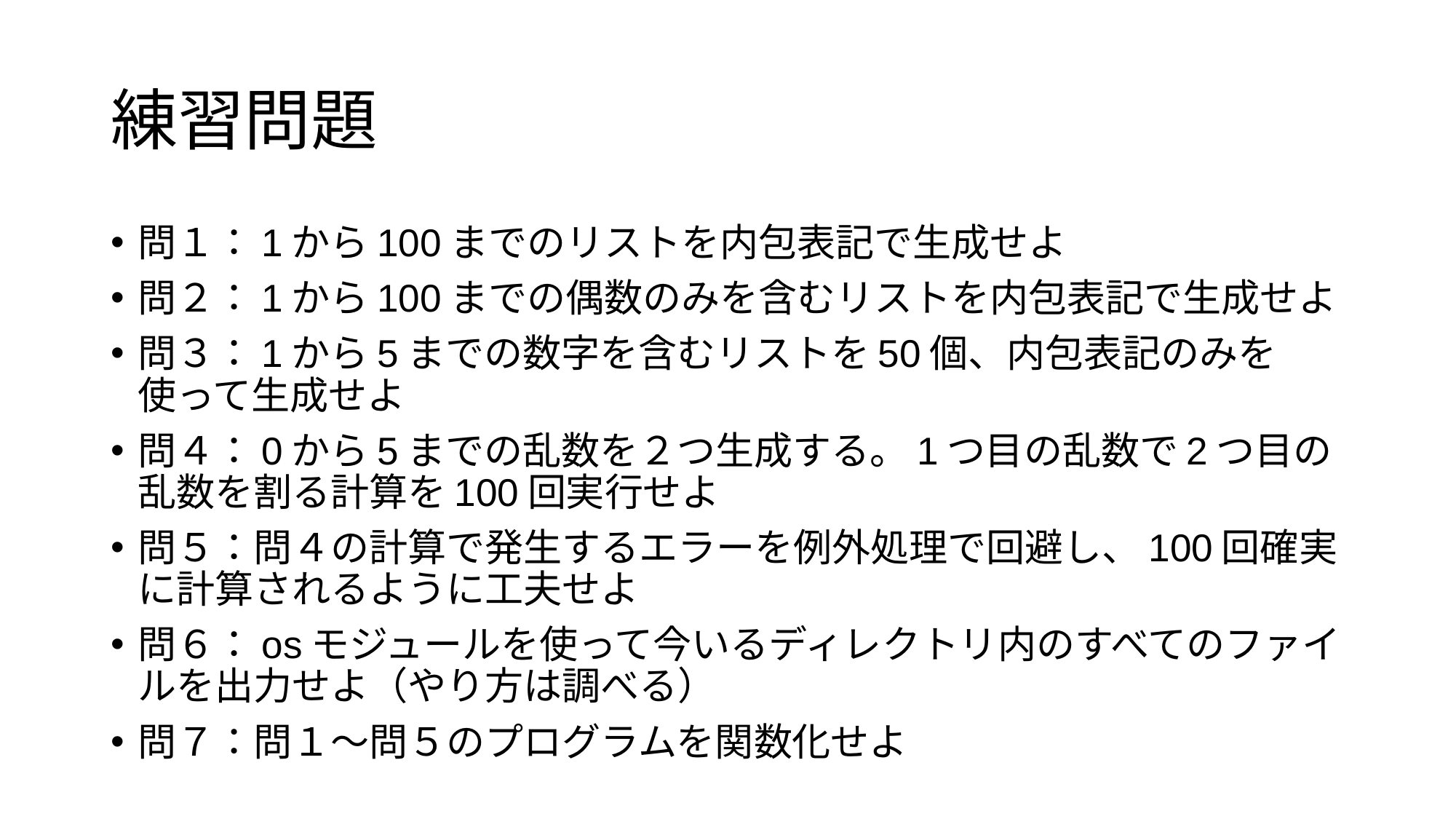

# 練習問題
問１：1から100までのリストを内包表記で生成せよ
問２：1から100までの偶数のみを含むリストを内包表記で生成せよ
問３：1から5までの数字を含むリストを50個、内包表記のみを使って生成せよ
問４：0から5までの乱数を２つ生成する。1つ目の乱数で2つ目の乱数を割る計算を100回実行せよ
問５：問４の計算で発生するエラーを例外処理で回避し、100回確実に計算されるように工夫せよ
問６：osモジュールを使って今いるディレクトリ内のすべてのファイルを出力せよ（やり方は調べる）
問７：問１～問５のプログラムを関数化せよ